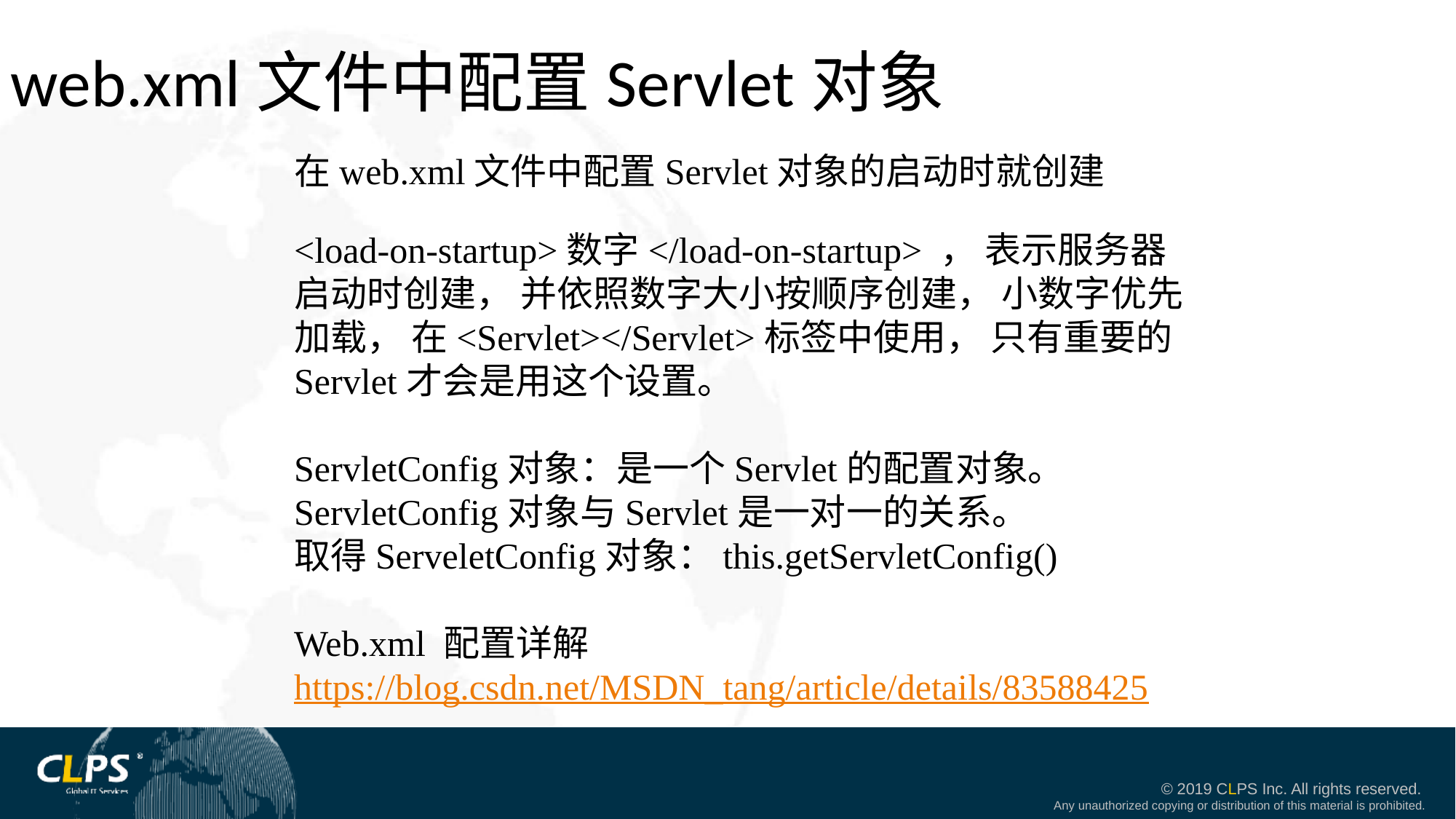

web.xml文件中配置Servlet对象
在web.xml文件中配置Servlet对象的启动时就创建
<load-on-startup>数字</load-on-startup> ， 表示服务器启动时创建， 并依照数字大小按顺序创建， 小数字优先加载， 在<Servlet></Servlet>标签中使用， 只有重要的 Servlet才会是用这个设置。

ServletConfig对象：是一个Servlet的配置对象。
ServletConfig对象与Servlet是一对一的关系。
取得ServeletConfig对象：this.getServletConfig()

Web.xml 配置详解
https://blog.csdn.net/MSDN_tang/article/details/83588425